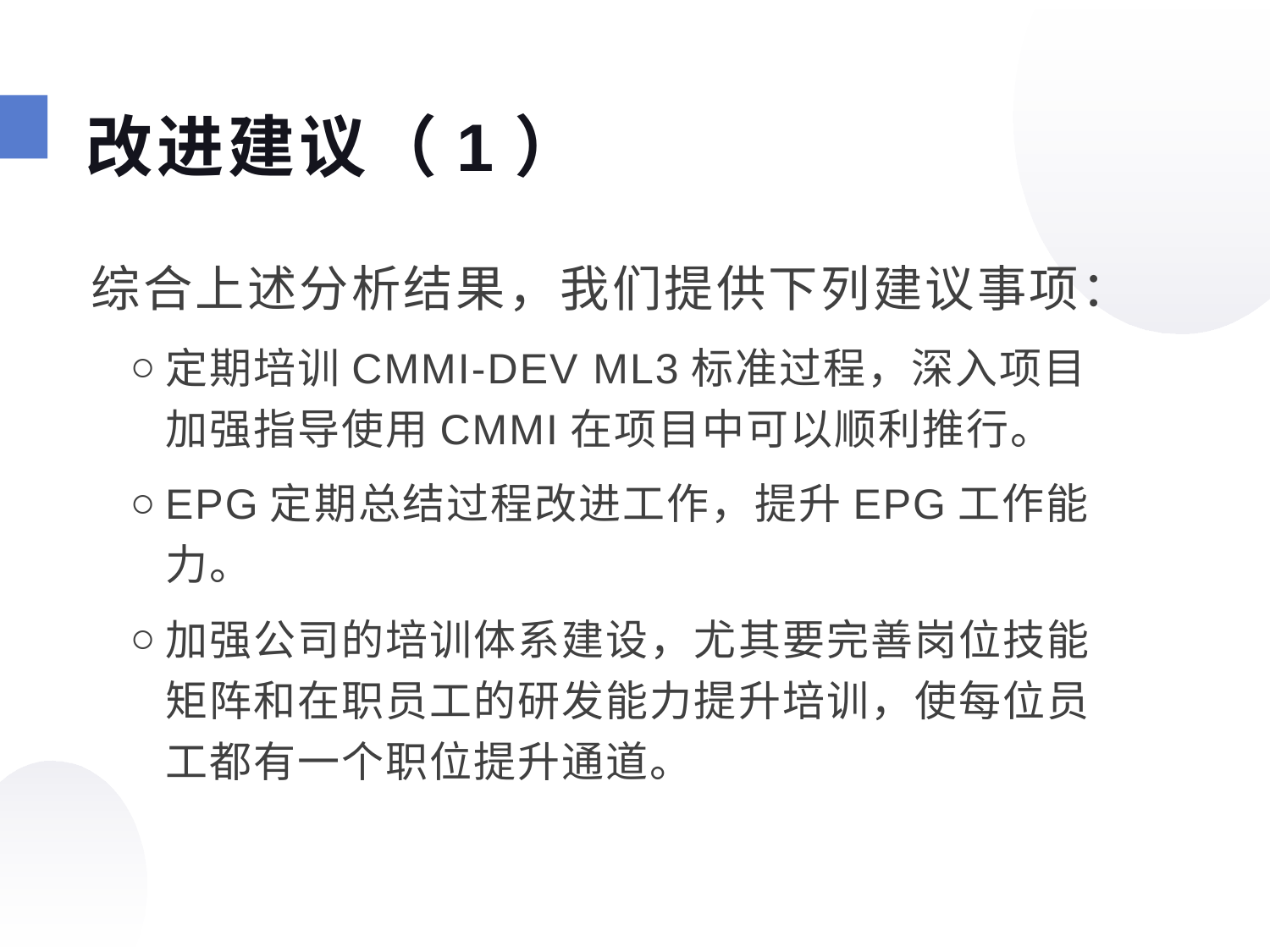

改进建议（1）
综合上述分析结果，我们提供下列建议事项：
定期培训CMMI-DEV ML3标准过程，深入项目加强指导使用CMMI在项目中可以顺利推行。
EPG定期总结过程改进工作，提升EPG工作能力。
加强公司的培训体系建设，尤其要完善岗位技能矩阵和在职员工的研发能力提升培训，使每位员工都有一个职位提升通道。